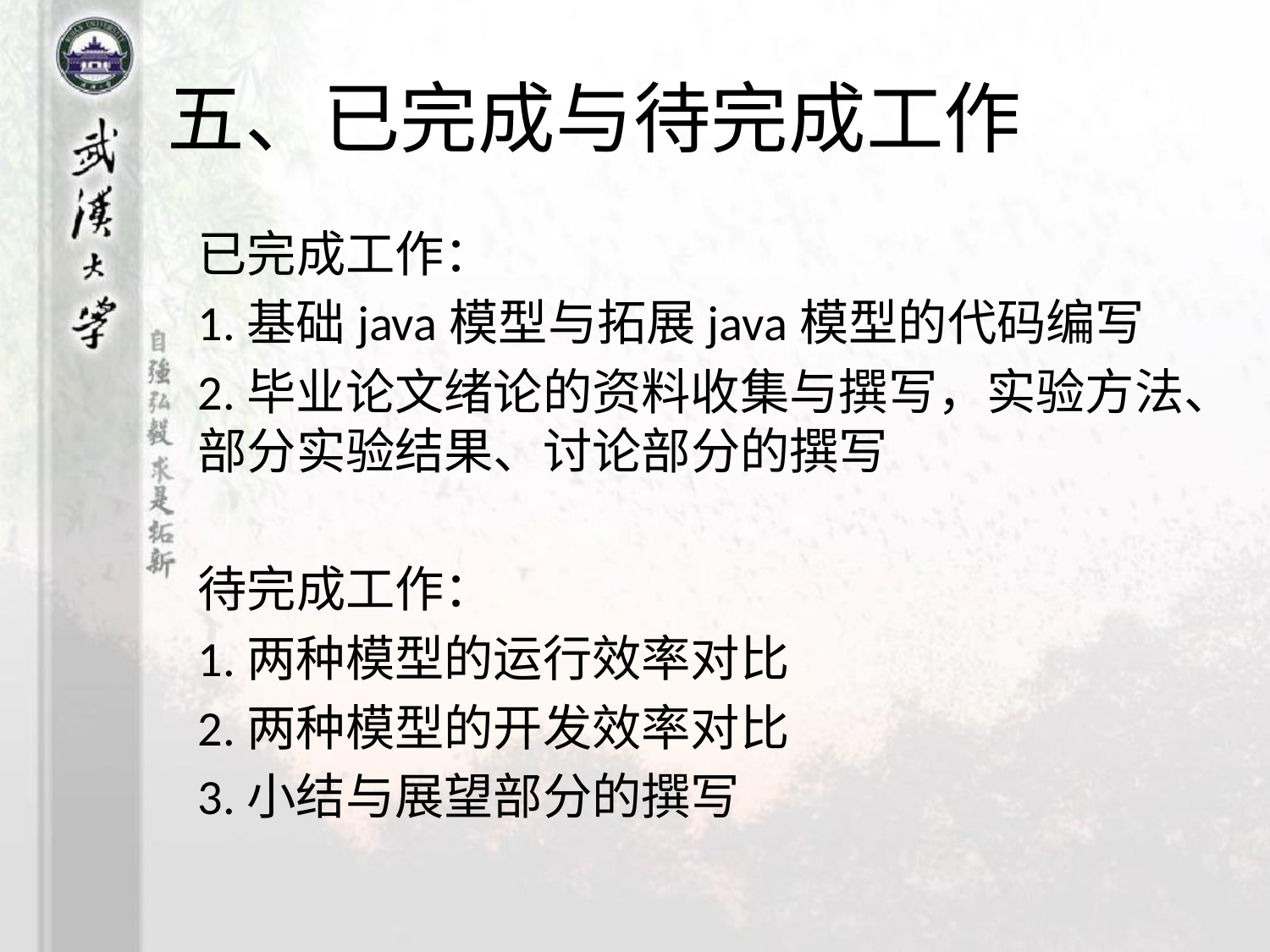

# 五、已完成与待完成工作
已完成工作：
1.基础java模型与拓展java模型的代码编写
2.毕业论文绪论的资料收集与撰写，实验方法、部分实验结果、讨论部分的撰写

待完成工作：
1.两种模型的运行效率对比
2.两种模型的开发效率对比
3.小结与展望部分的撰写